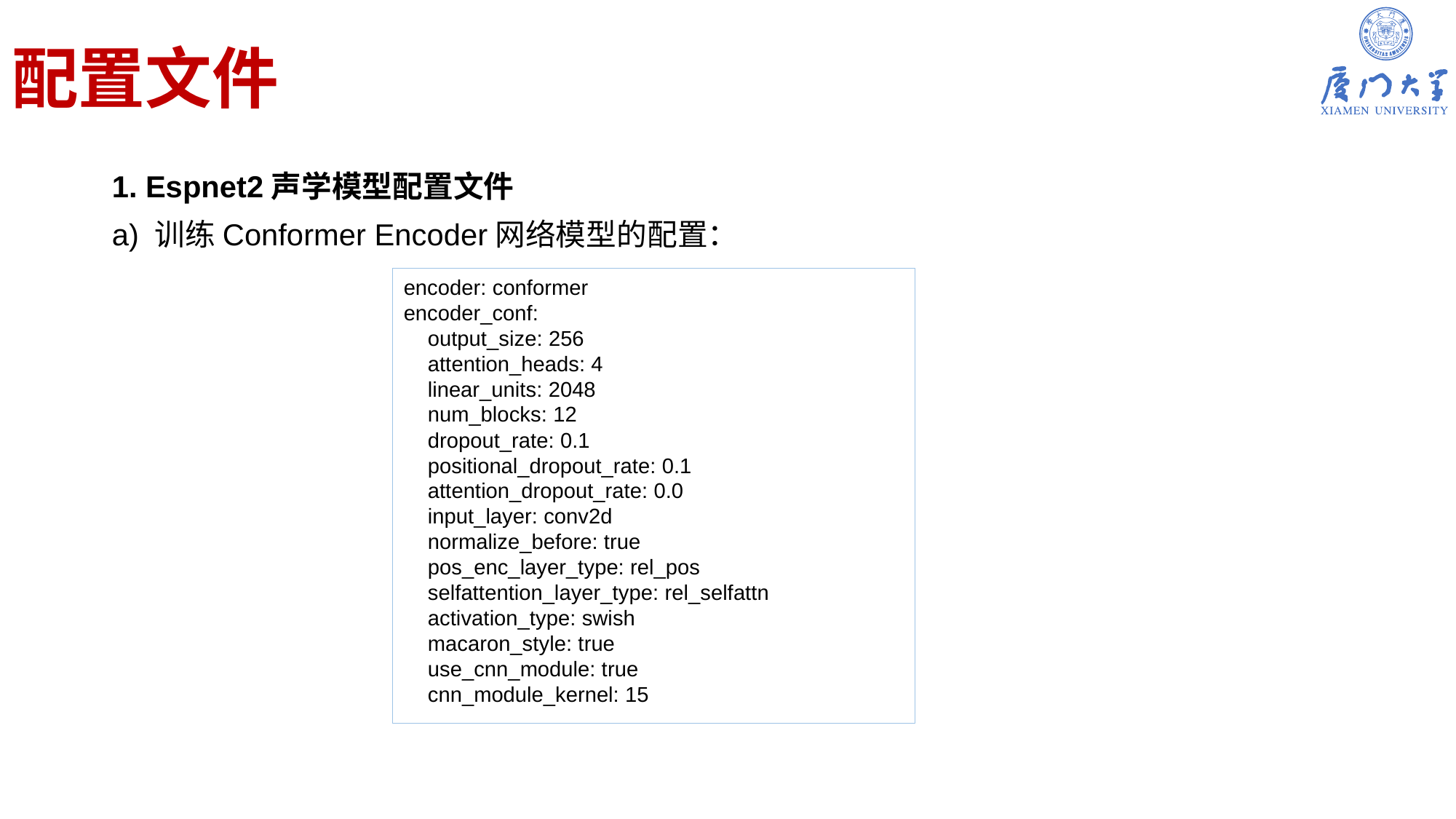

# 配置文件
1. Espnet2声学模型配置文件
a) 训练Conformer Encoder网络模型的配置：
encoder: conformer
encoder_conf:
    output_size: 256
    attention_heads: 4
    linear_units: 2048
    num_blocks: 12
    dropout_rate: 0.1
    positional_dropout_rate: 0.1
    attention_dropout_rate: 0.0
    input_layer: conv2d
    normalize_before: true
    pos_enc_layer_type: rel_pos
    selfattention_layer_type: rel_selfattn
    activation_type: swish
    macaron_style: true
    use_cnn_module: true
    cnn_module_kernel: 15